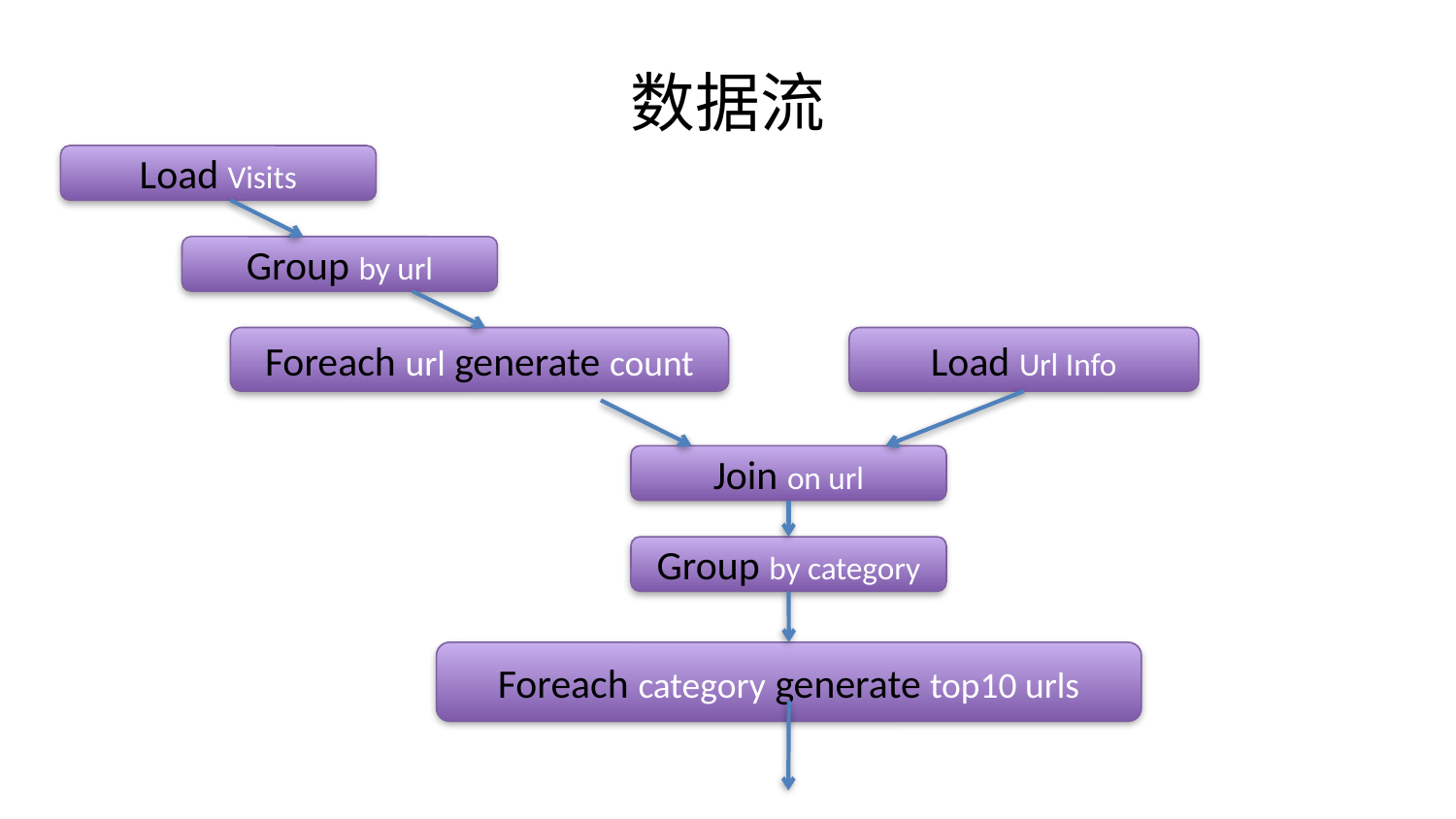

# 数据流
Load Visits
Group by url
Foreach url generate count
Load Url Info
Join on url
Group by category
Foreach category generate top10 urls